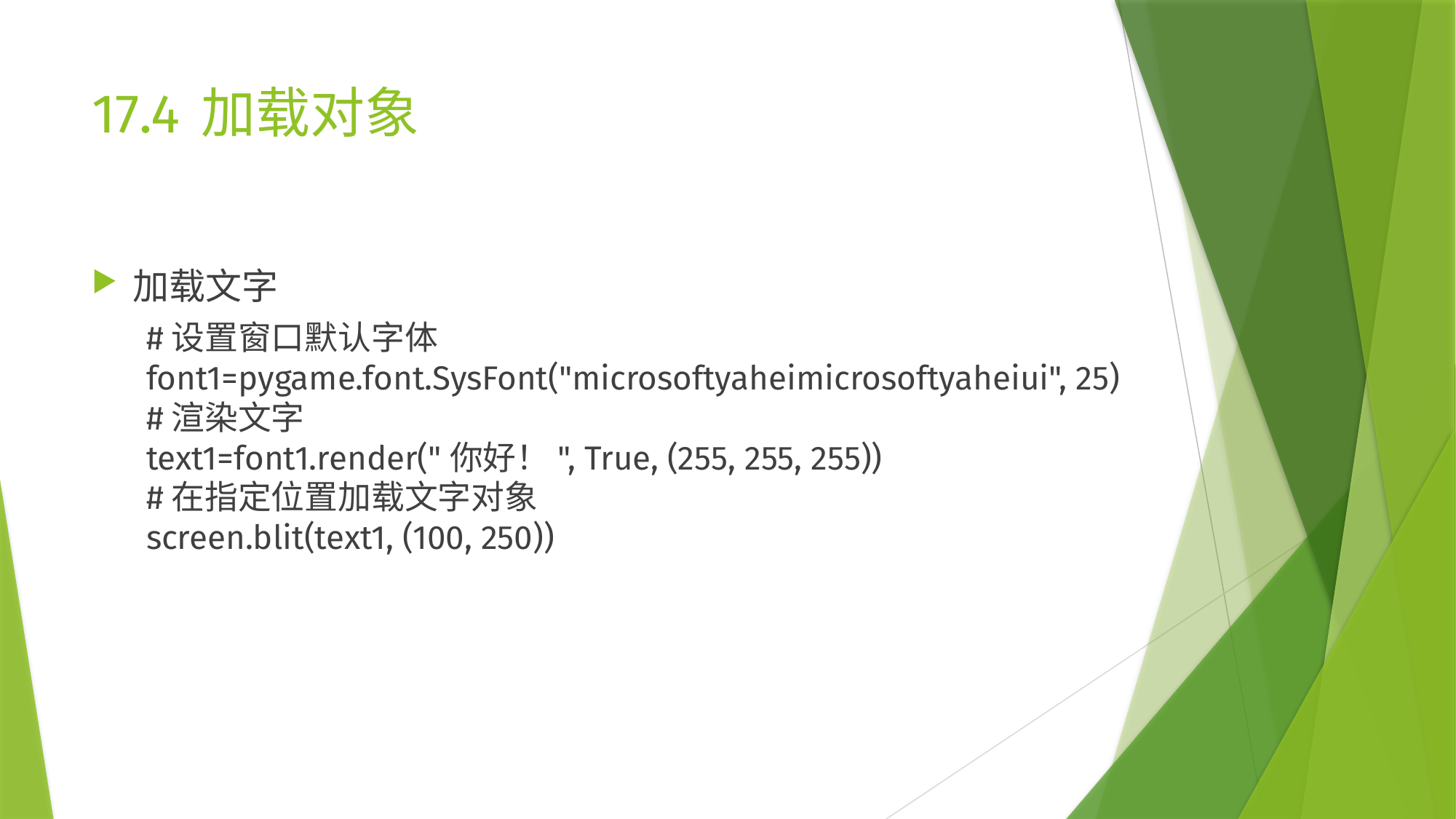

# 17.4	加载对象
加载文字
#设置窗口默认字体
font1=pygame.font.SysFont("microsoftyaheimicrosoftyaheiui", 25)
#渲染文字
text1=font1.render("你好！", True, (255, 255, 255))
#在指定位置加载文字对象
screen.blit(text1, (100, 250))